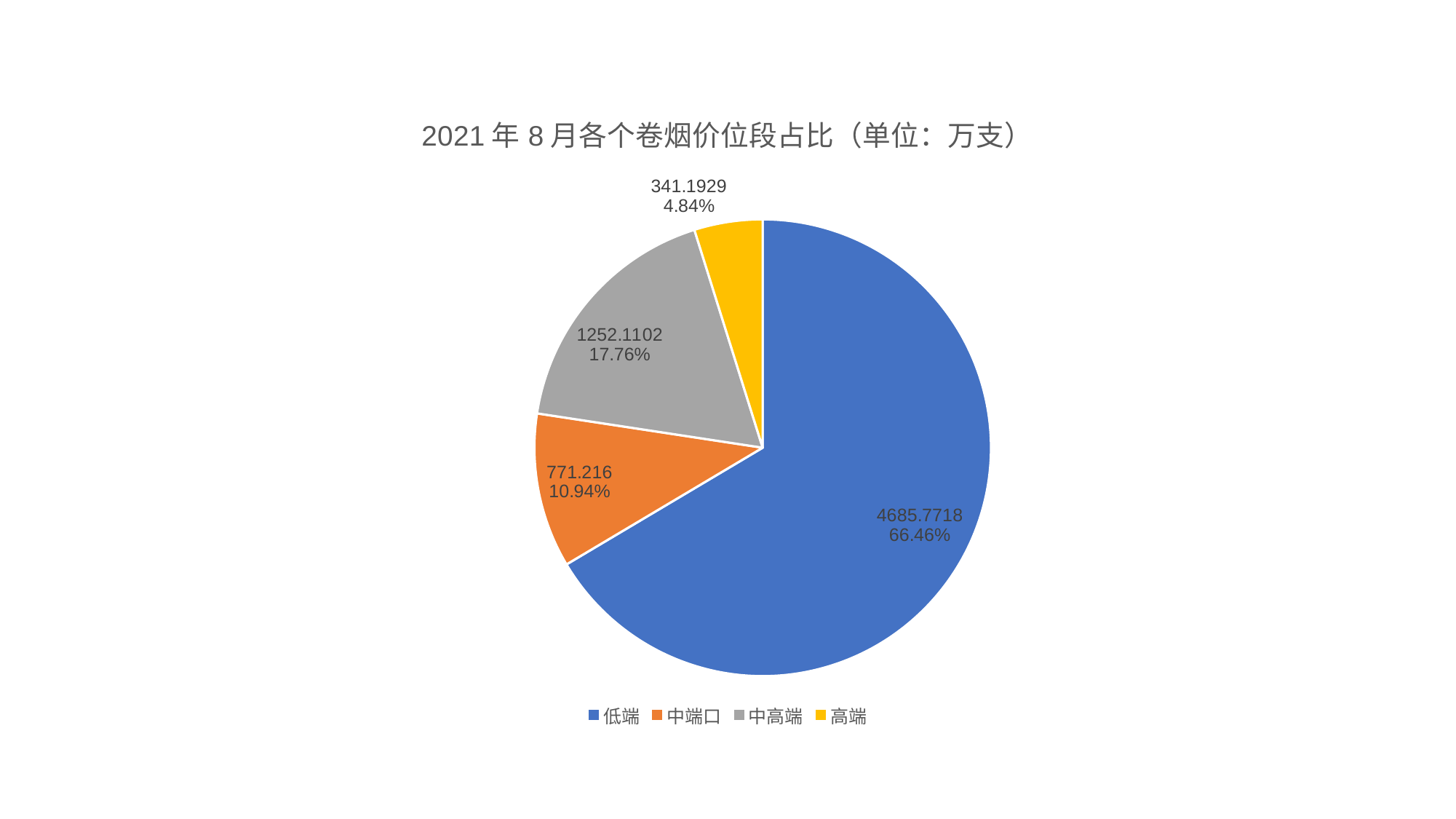

### Chart: 2021年8月各个卷烟价位段占比（单位：万支）

| Category | 2021年8月各个卷烟价位段占比 |
|---|---|
| 低端 | 4685.7718 |
| 中端口 | 771.216 |
| 中高端 | 1252.1102 |
| 高端 | 341.1929 |